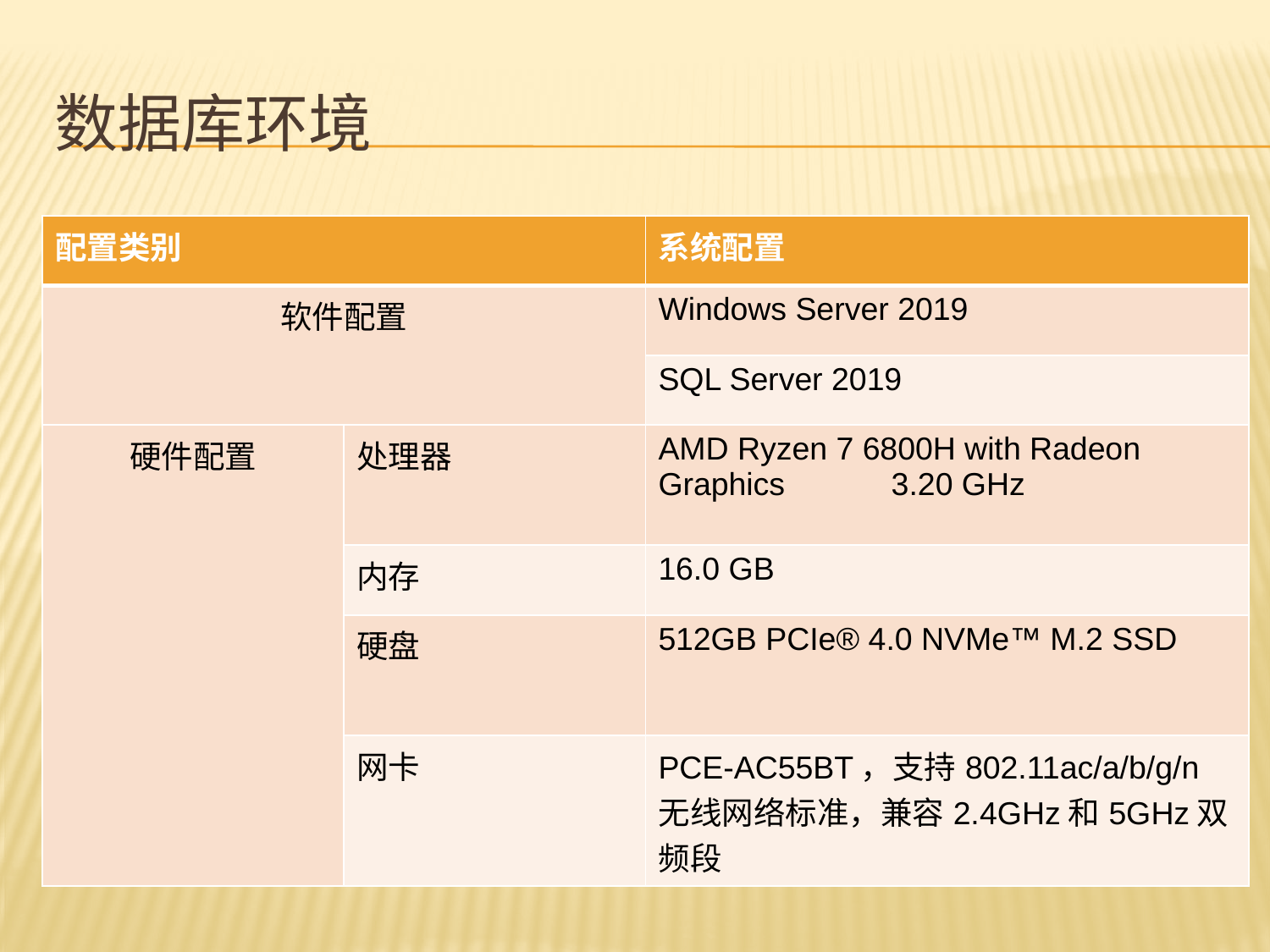

# 数据库环境
| 配置类别 |  | 系统配置 |
| --- | --- | --- |
| 软件配置 |  | Windows Server 2019 |
|  |  | SQL Server 2019 |
| 硬件配置 | 处理器 | AMD Ryzen 7 6800H with Radeon Graphics 3.20 GHz |
|  | 内存 | 16.0 GB |
|  | 硬盘 | 512GB PCIe® 4.0 NVMe™ M.2 SSD |
|  | 网卡 | PCE-AC55BT，支持802.11ac/a/b/g/n无线网络标准，兼容2.4GHz和5GHz双频段 |